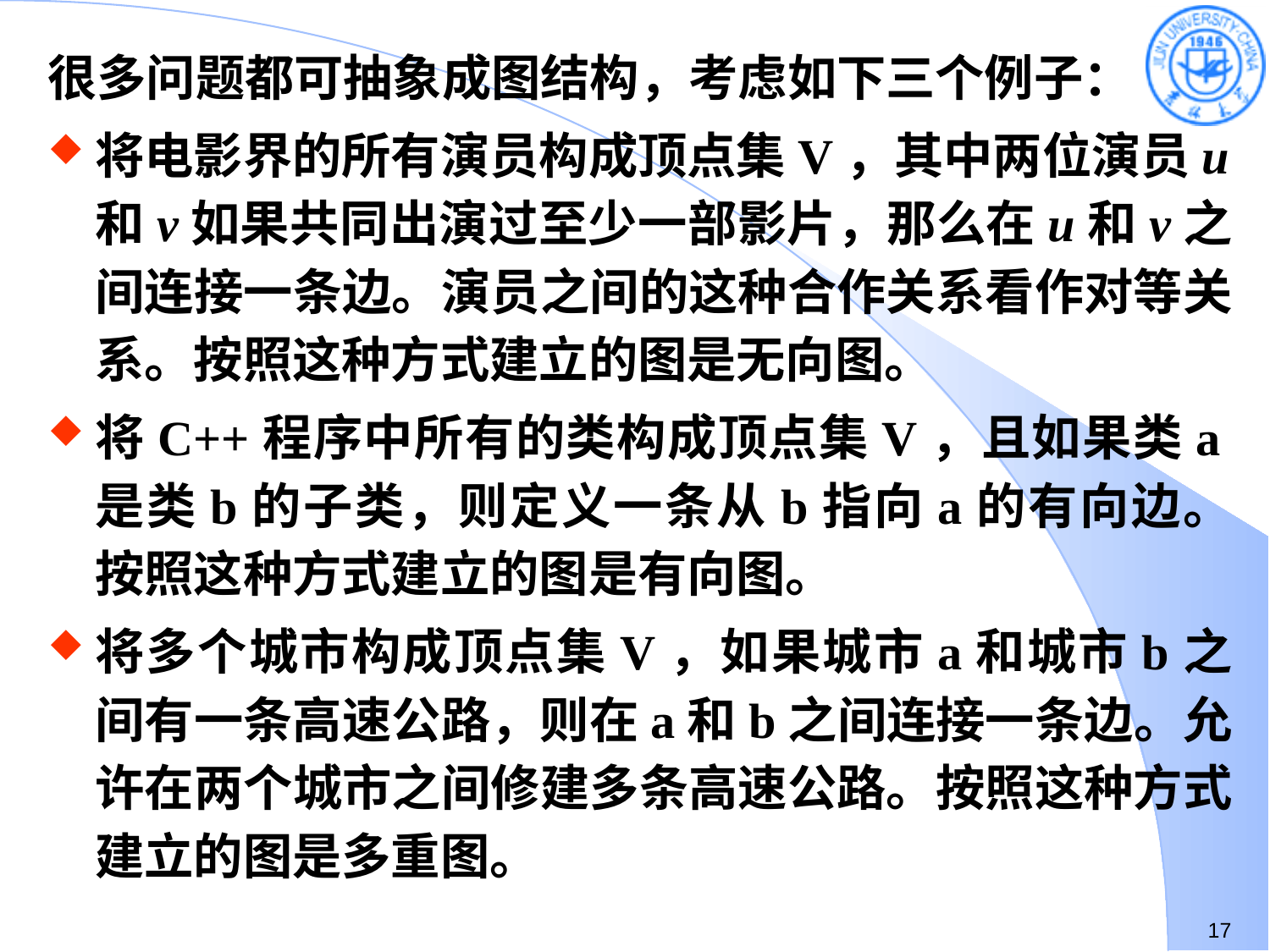

很多问题都可抽象成图结构，考虑如下三个例子：
将电影界的所有演员构成顶点集V，其中两位演员u和v如果共同出演过至少一部影片，那么在u和v之间连接一条边。演员之间的这种合作关系看作对等关系。按照这种方式建立的图是无向图。
将C++程序中所有的类构成顶点集V，且如果类a是类b的子类，则定义一条从b指向a的有向边。按照这种方式建立的图是有向图。
将多个城市构成顶点集V，如果城市a和城市b之间有一条高速公路，则在a和b之间连接一条边。允许在两个城市之间修建多条高速公路。按照这种方式建立的图是多重图。